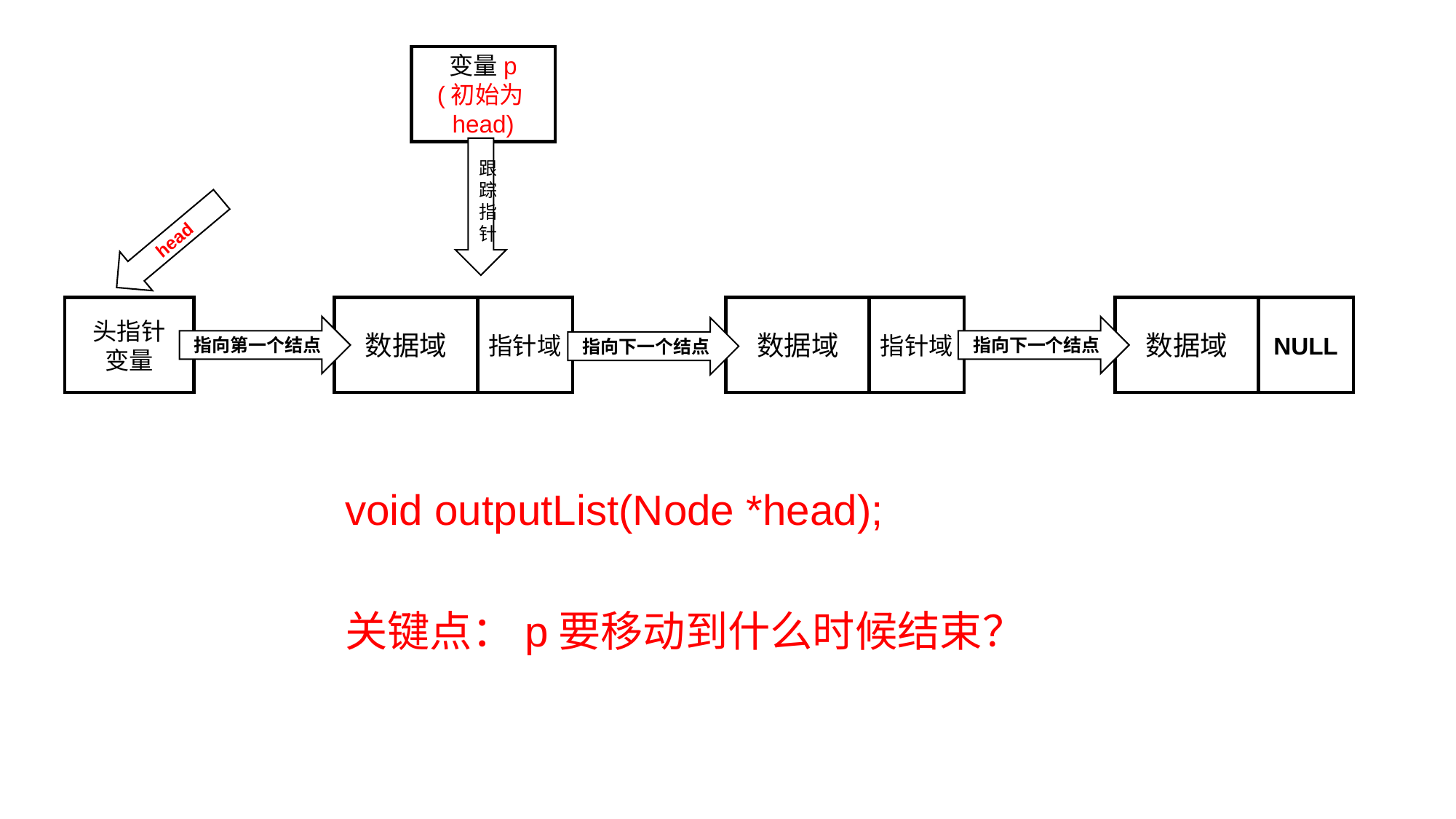

变量p
(初始为head)
跟踪指针
head
数据域
指针域
数据域
指针域
数据域
NULL
头指针
变量
指向下一个结点
指向第一个结点
指向下一个结点
void outputList(Node *head);

关键点：p要移动到什么时候结束？